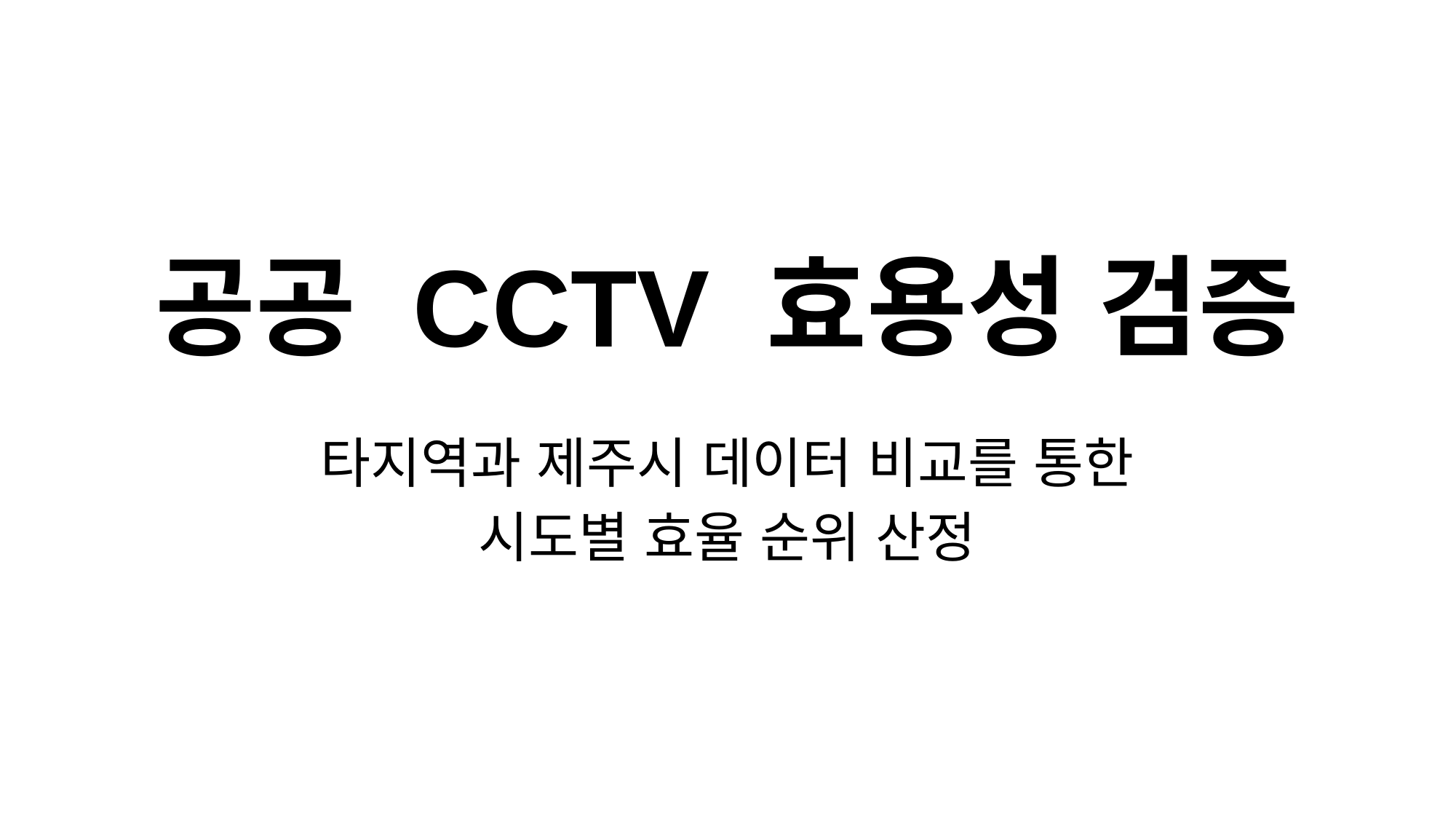

# 공공 CCTV 효용성 검증
타지역과 제주시 데이터 비교를 통한
시도별 효율 순위 산정